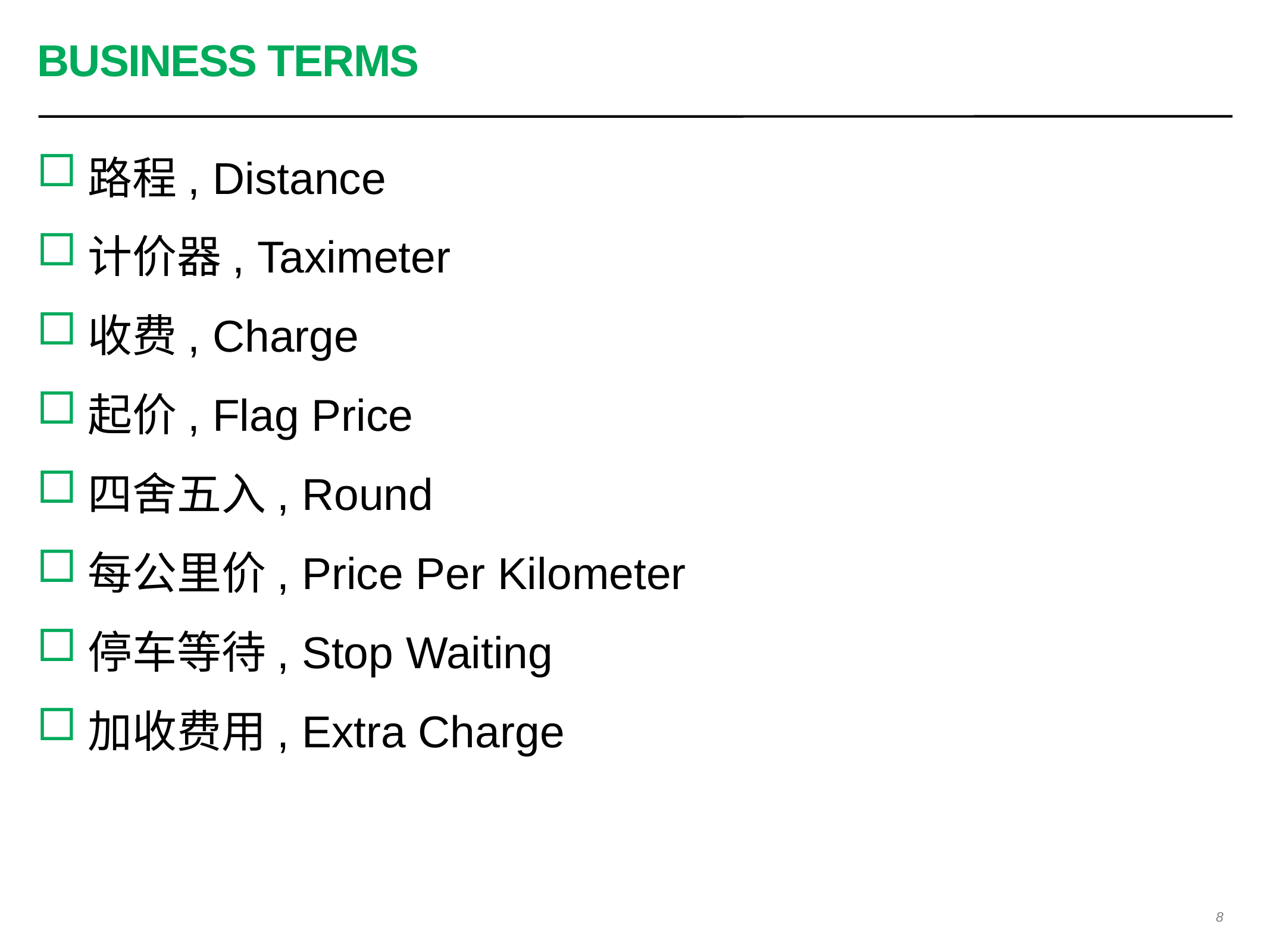

# Business terms
路程, Distance
计价器, Taximeter
收费, Charge
起价, Flag Price
四舍五入, Round
每公里价, Price Per Kilometer
停车等待, Stop Waiting
加收费用, Extra Charge
8